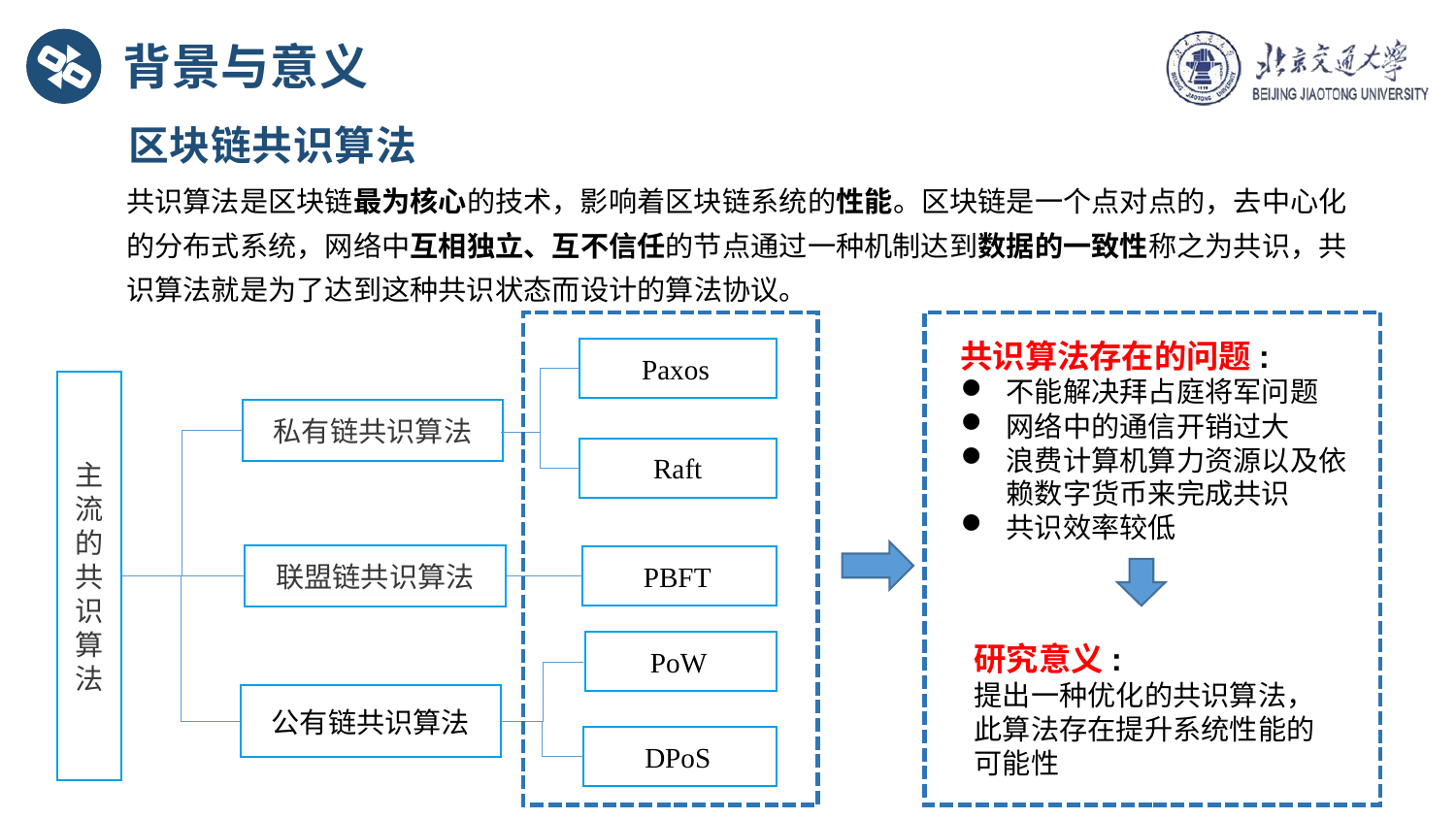

背景与意义

one
区块链共识算法
共识算法是区块链最为核心的技术，影响着区块链系统的性能。区块链是一个点对点的，去中心化的分布式系统，网络中互相独立、互不信任的节点通过一种机制达到数据的一致性称之为共识，共识算法就是为了达到这种共识状态而设计的算法协议。

共识算法存在的问题:
不能解决拜占庭将军问题
网络中的通信开销过大
浪费计算机算力资源以及依赖数字货币来完成共识
共识效率较低
Paxos
主流的共识算法
私有链共识算法
Raft

联盟链共识算法
PBFT

PoW
研究意义:
提出一种优化的共识算法，此算法存在提升系统性能的可能性
公有链共识算法
DPoS